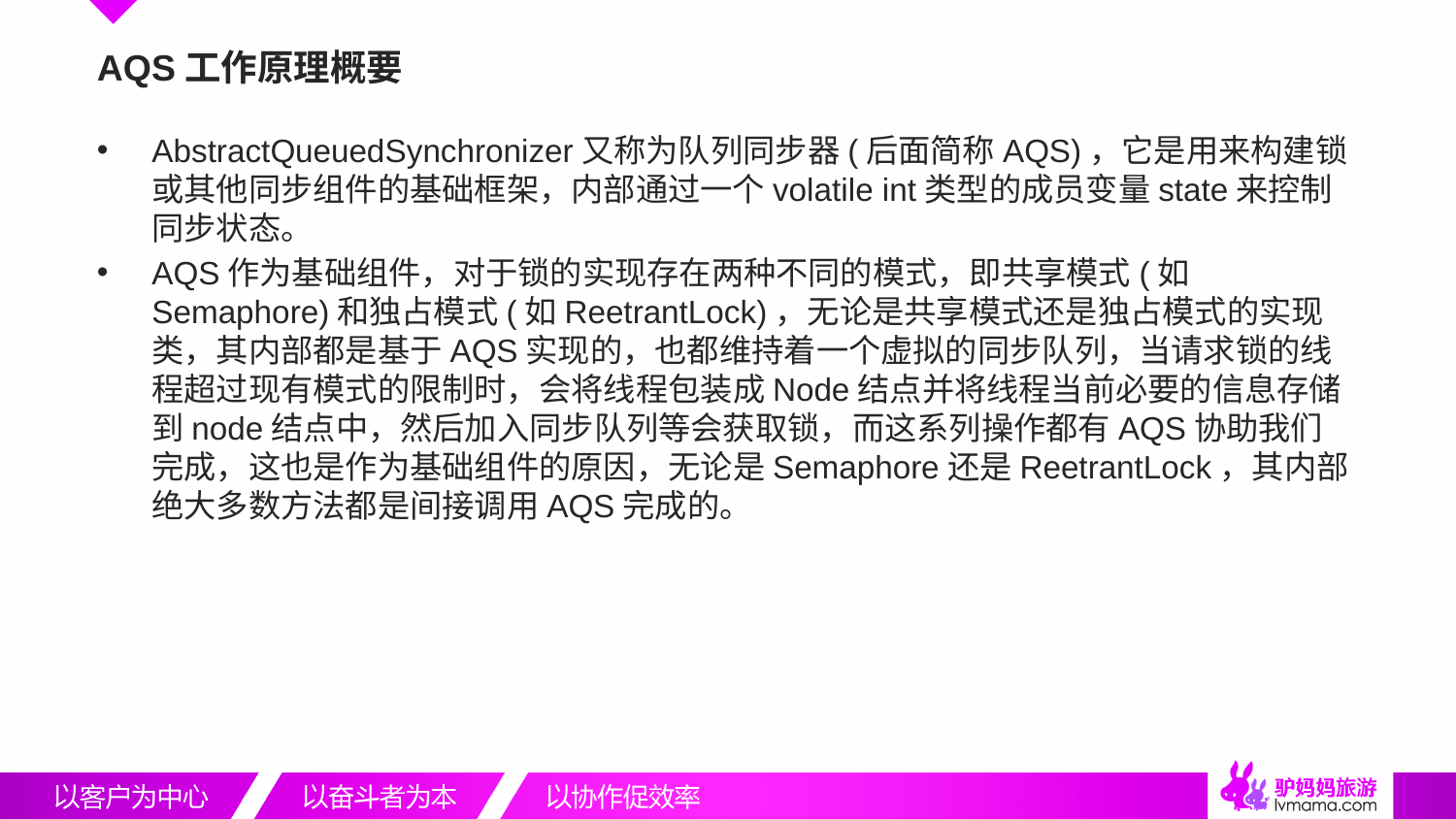

# AQS工作原理概要
AbstractQueuedSynchronizer又称为队列同步器(后面简称AQS)，它是用来构建锁或其他同步组件的基础框架，内部通过一个volatile int类型的成员变量state来控制同步状态。
AQS作为基础组件，对于锁的实现存在两种不同的模式，即共享模式(如Semaphore)和独占模式(如ReetrantLock)，无论是共享模式还是独占模式的实现类，其内部都是基于AQS实现的，也都维持着一个虚拟的同步队列，当请求锁的线程超过现有模式的限制时，会将线程包装成Node结点并将线程当前必要的信息存储到node结点中，然后加入同步队列等会获取锁，而这系列操作都有AQS协助我们完成，这也是作为基础组件的原因，无论是Semaphore还是ReetrantLock，其内部绝大多数方法都是间接调用AQS完成的。